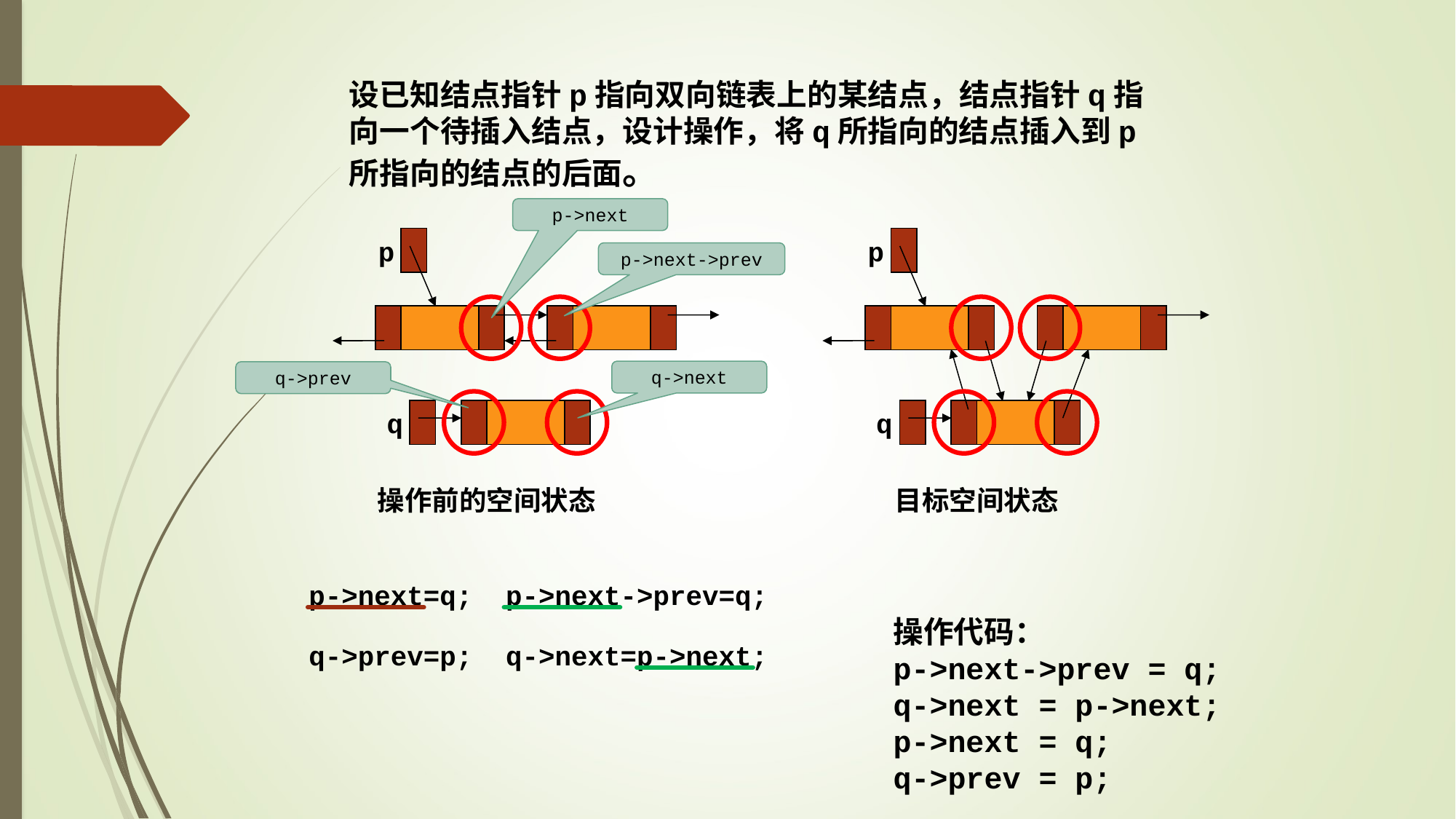

设已知结点指针p指向双向链表上的某结点，结点指针q指向一个待插入结点，设计操作，将q所指向的结点插入到p所指向的结点的后面。
p->next

p

q

操作前的空间状态

p

q

目标空间状态
p->next->prev

q->next
q->prev

p->next=q;
p->next->prev=q;
操作代码：
p->next->prev = q;
q->next = p->next;
p->next = q;
q->prev = p;
q->prev=p;
q->next=p->next;